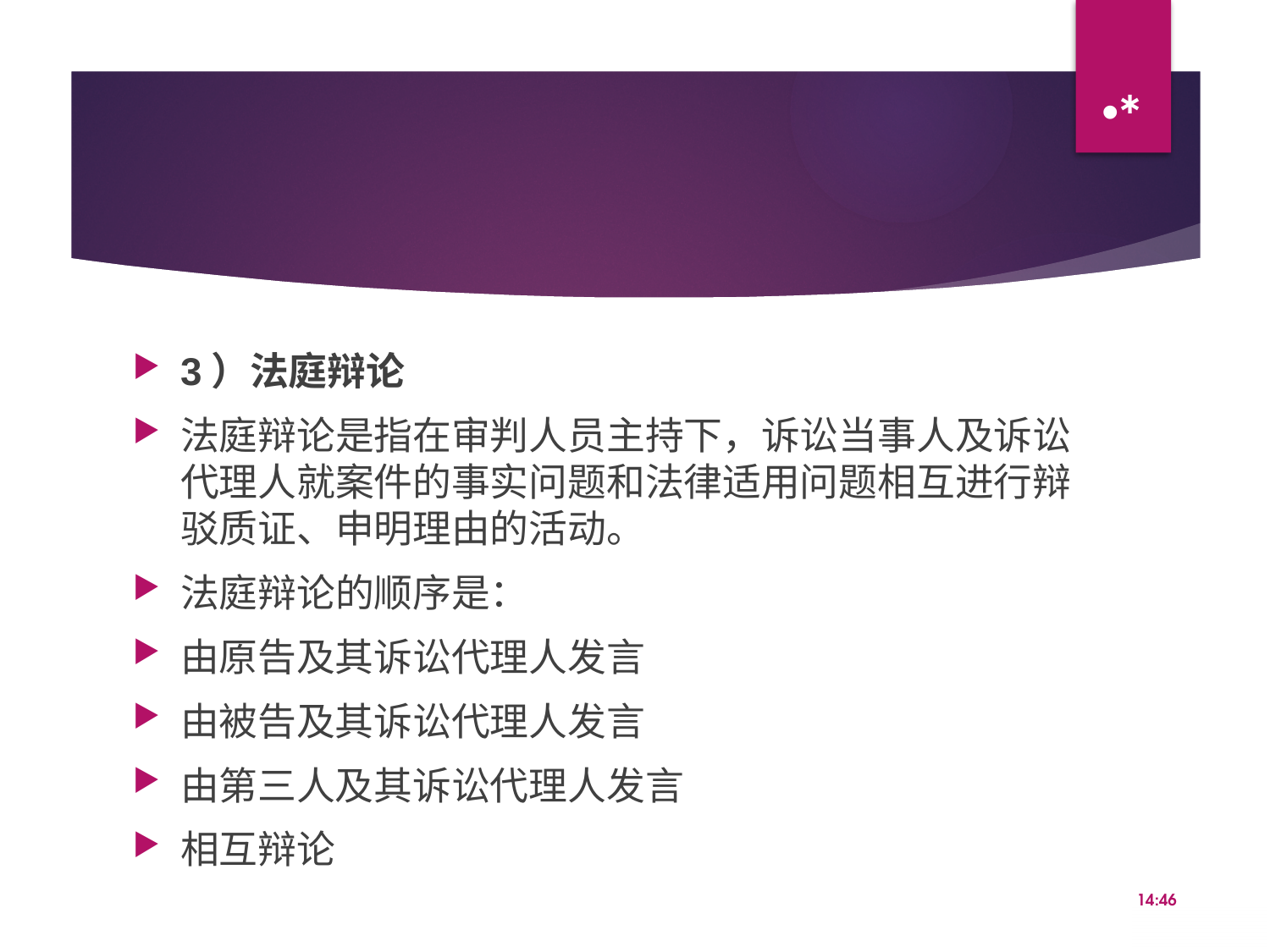

*
#
3）法庭辩论
法庭辩论是指在审判人员主持下，诉讼当事人及诉讼代理人就案件的事实问题和法律适用问题相互进行辩驳质证、申明理由的活动。
法庭辩论的顺序是：
由原告及其诉讼代理人发言
由被告及其诉讼代理人发言
由第三人及其诉讼代理人发言
相互辩论
14:46